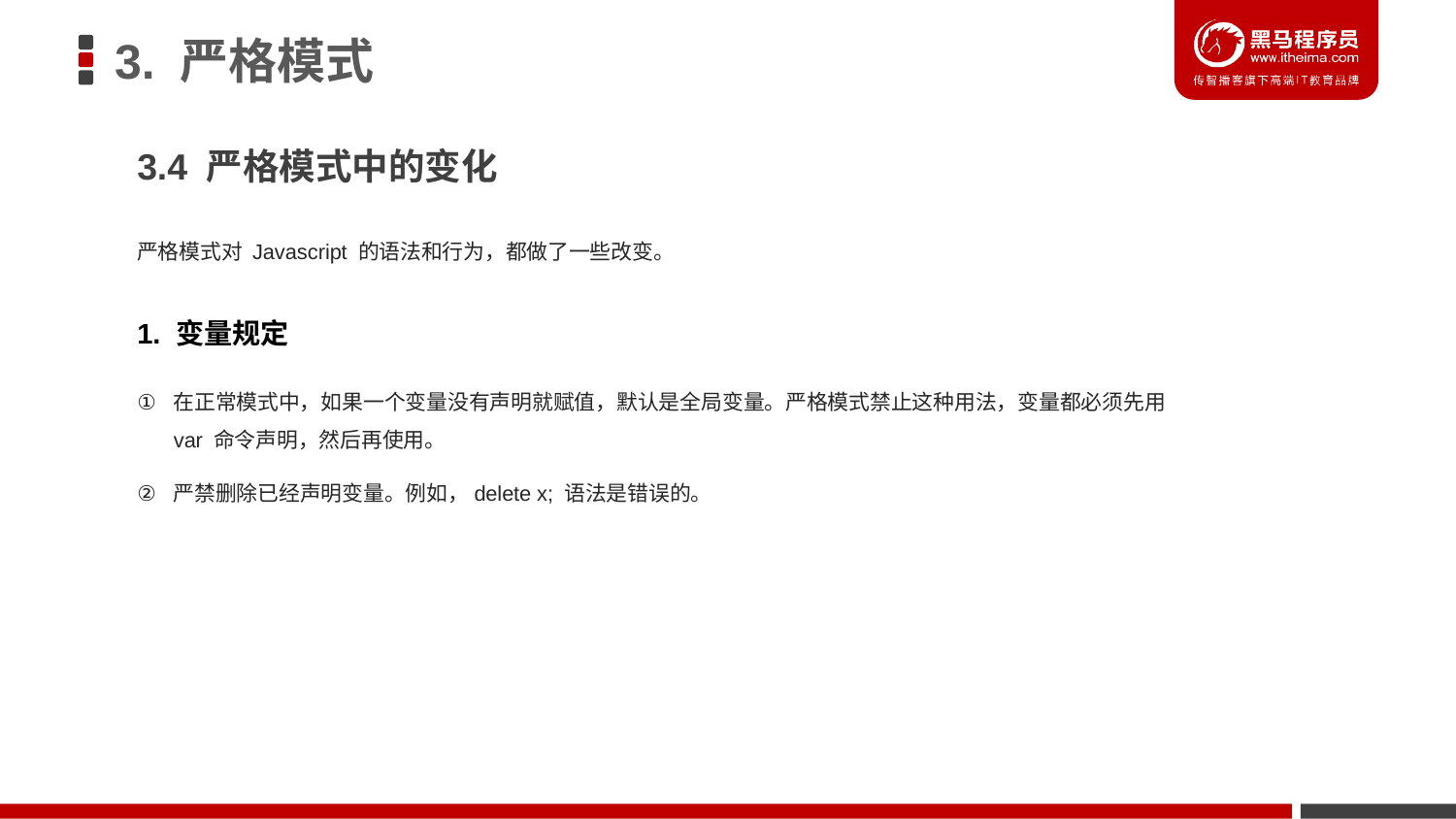

# 3. 严格模式
3.4 严格模式中的变化
严格模式对 Javascript 的语法和行为，都做了一些改变。
1. 变量规定

在正常模式中，如果一个变量没有声明就赋值，默认是全局变量。严格模式禁止这种用法，变量都必须先用var 命令声明，然后再使用。
严禁删除已经声明变量。例如，delete x; 语法是错误的。